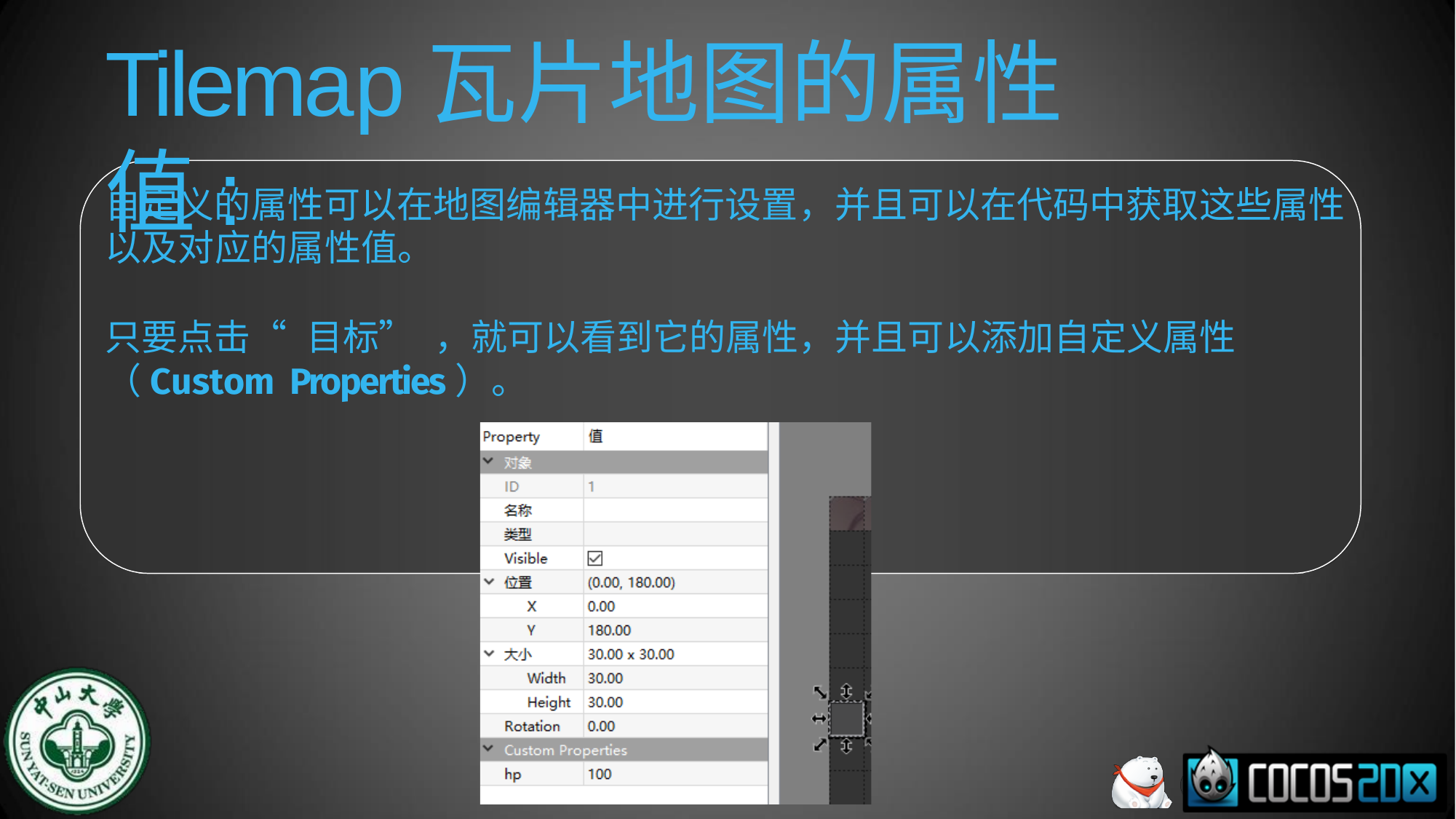

# Tilemap瓦片地图的属性值:

自定义的属性可以在地图编辑器中进行设置，并且可以在代码中获取这些属性
以及对应的属性值。

只要点击“目标”，就可以看到它的属性，并且可以添加自定义属性（Custom  Properties）。